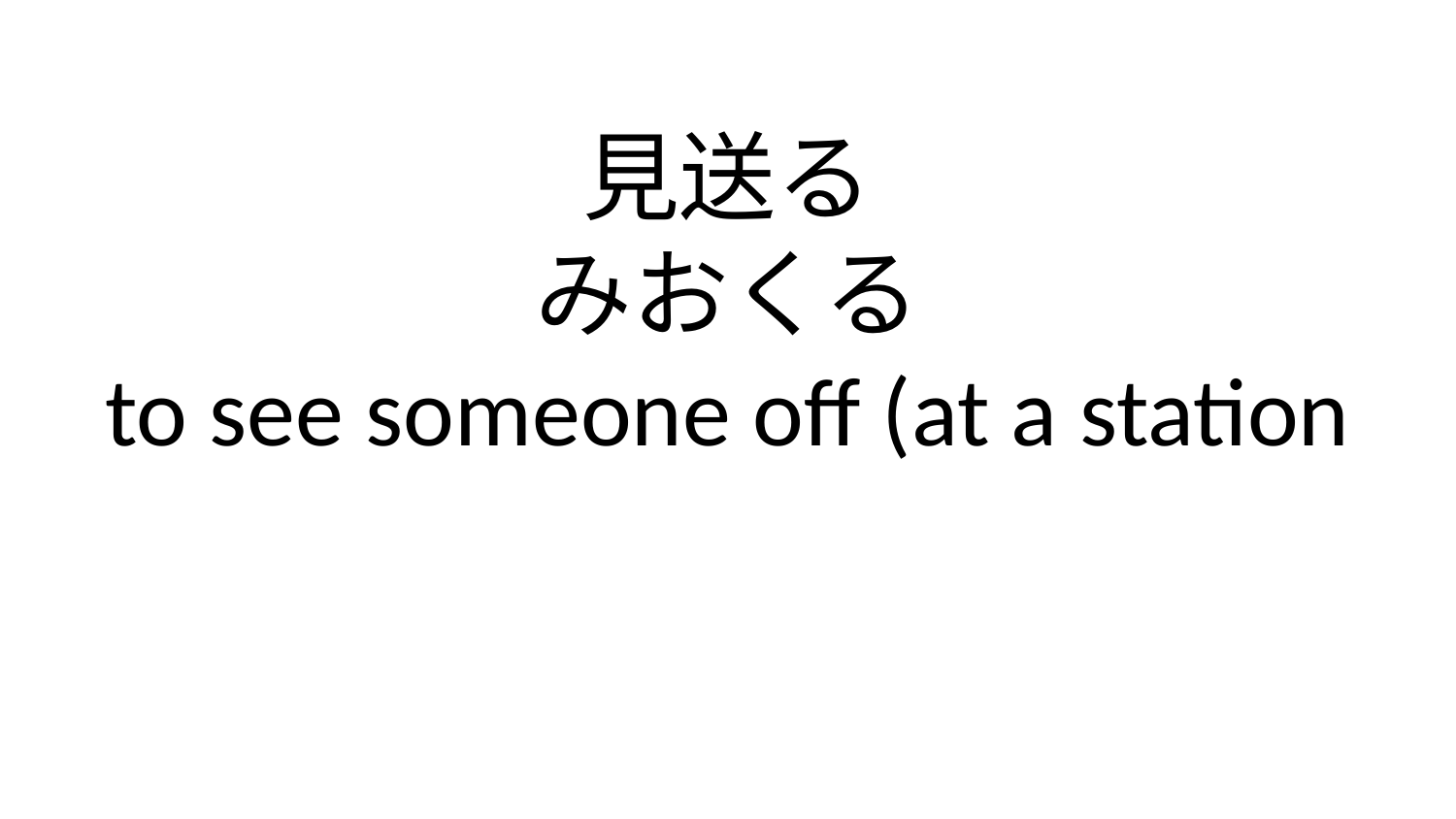

見送る
みおくる
to see someone off (at a station